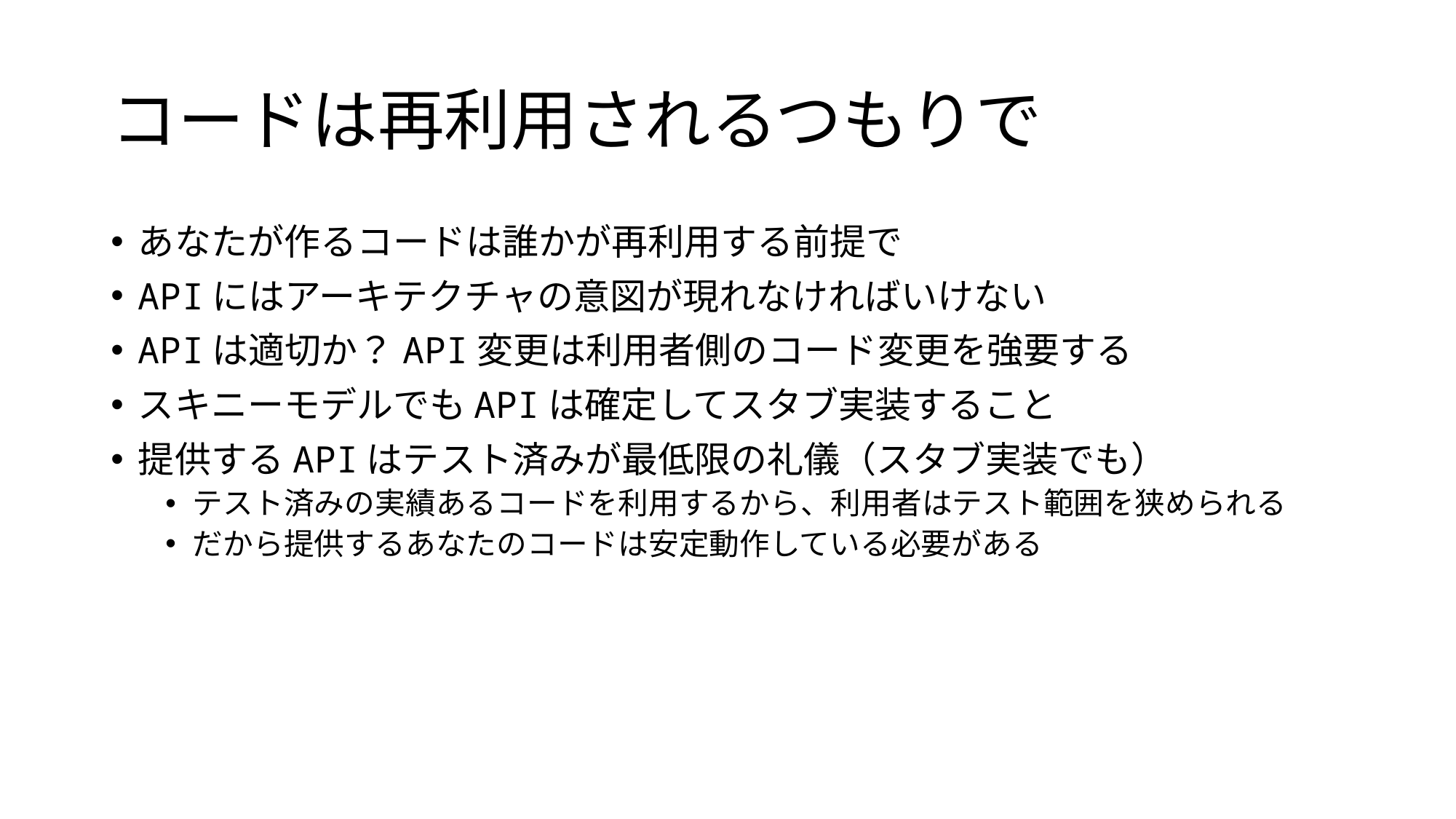

# コードは再利用されるつもりで
あなたが作るコードは誰かが再利用する前提で
APIにはアーキテクチャの意図が現れなければいけない
APIは適切か？API変更は利用者側のコード変更を強要する
スキニーモデルでもAPIは確定してスタブ実装すること
提供するAPIはテスト済みが最低限の礼儀（スタブ実装でも）
テスト済みの実績あるコードを利用するから、利用者はテスト範囲を狭められる
だから提供するあなたのコードは安定動作している必要がある